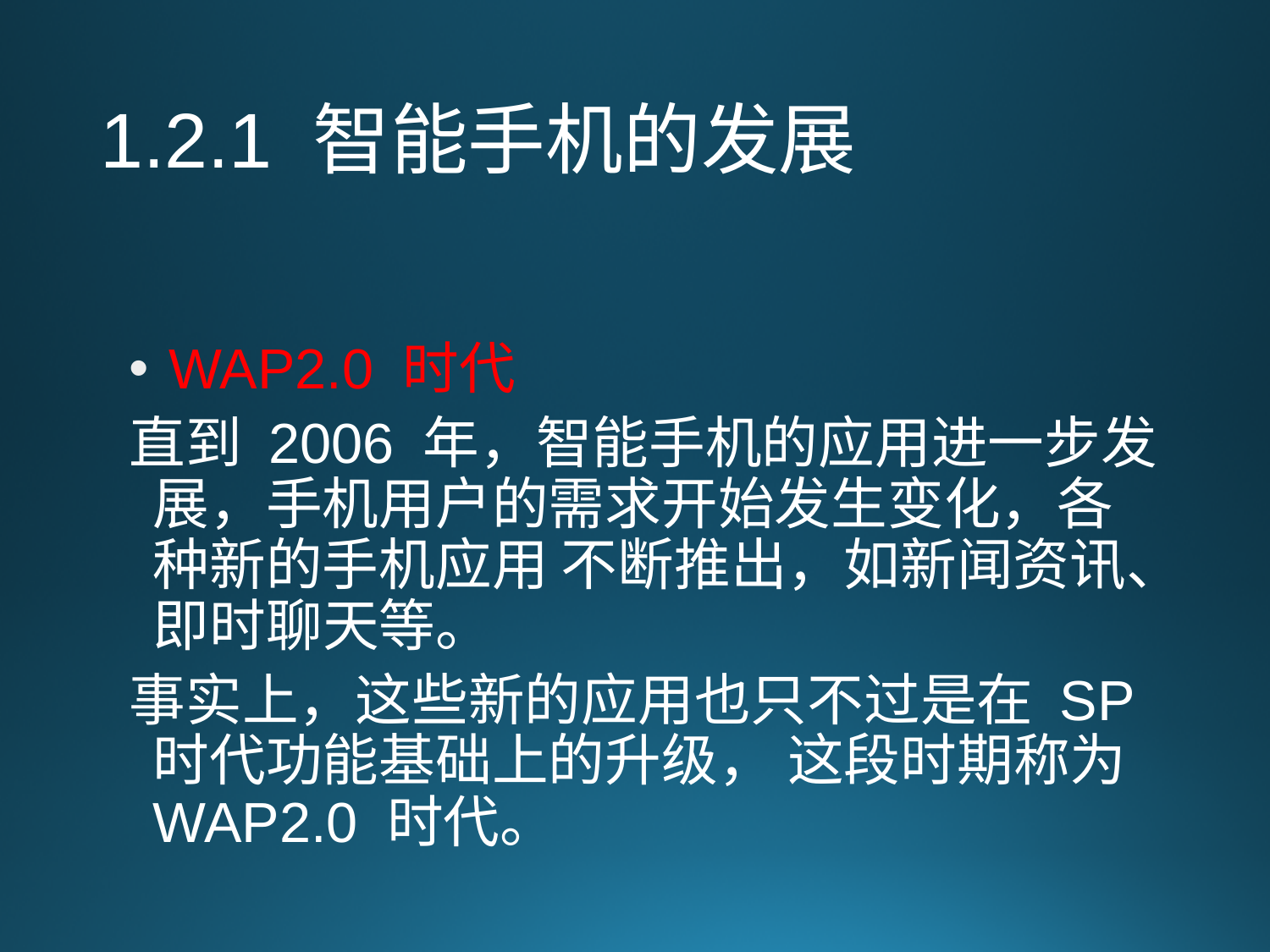

# 1.2.1 智能手机的发展

 WAP2.0 时代
直到 2006 年，智能手机的应用进一步发展，手机用户的需求开始发生变化，各种新的手机应用 不断推出，如新闻资讯、即时聊天等。
事实上，这些新的应用也只不过是在 SP 时代功能基础上的升级， 这段时期称为 WAP2.0 时代。